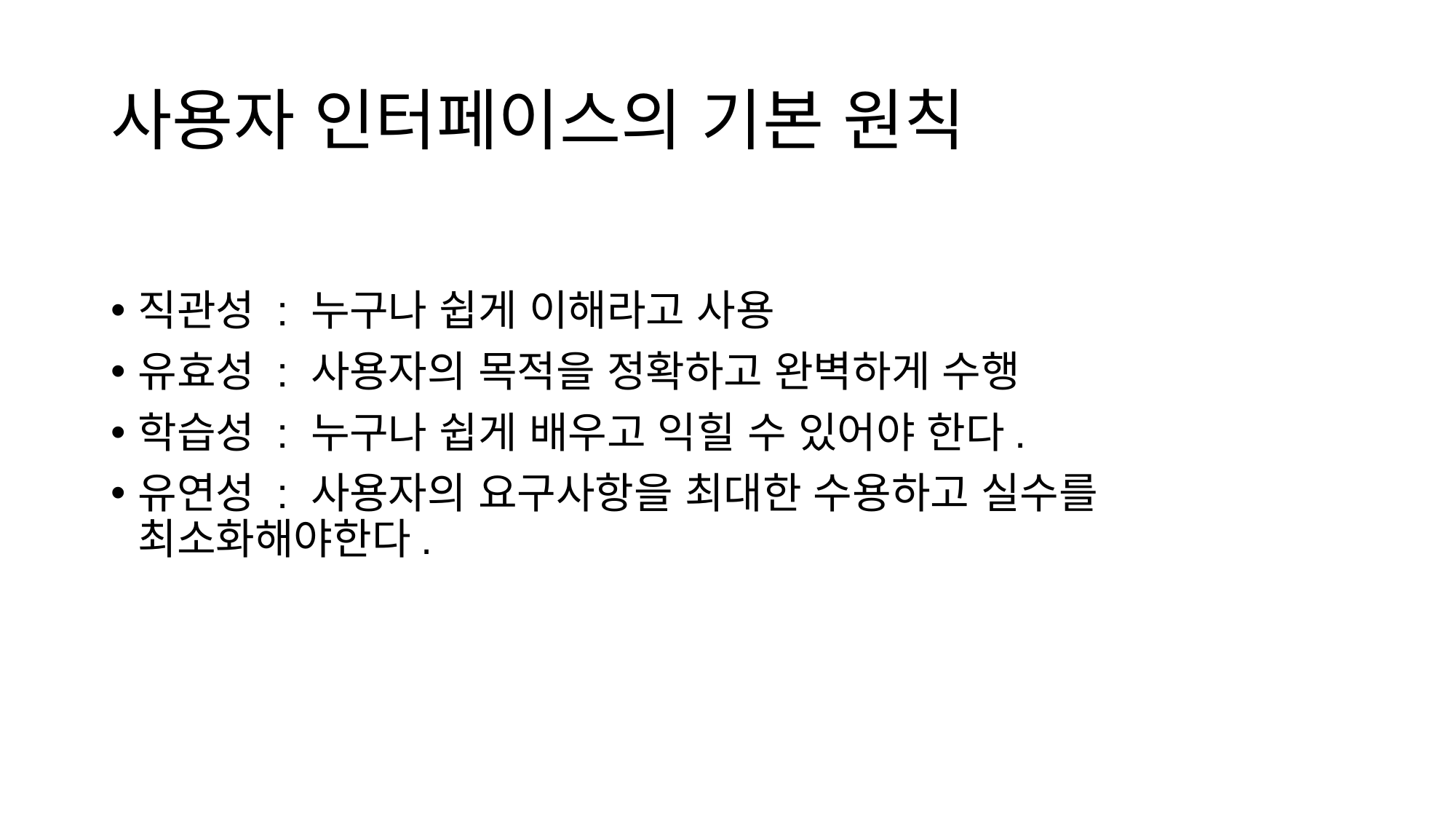

# 사용자 인터페이스의 기본 원칙

직관성 : 누구나 쉽게 이해라고 사용
유효성 : 사용자의 목적을 정확하고 완벽하게 수행
학습성 : 누구나 쉽게 배우고 익힐 수 있어야 한다.
유연성 : 사용자의 요구사항을 최대한 수용하고 실수를 최소화해야한다.